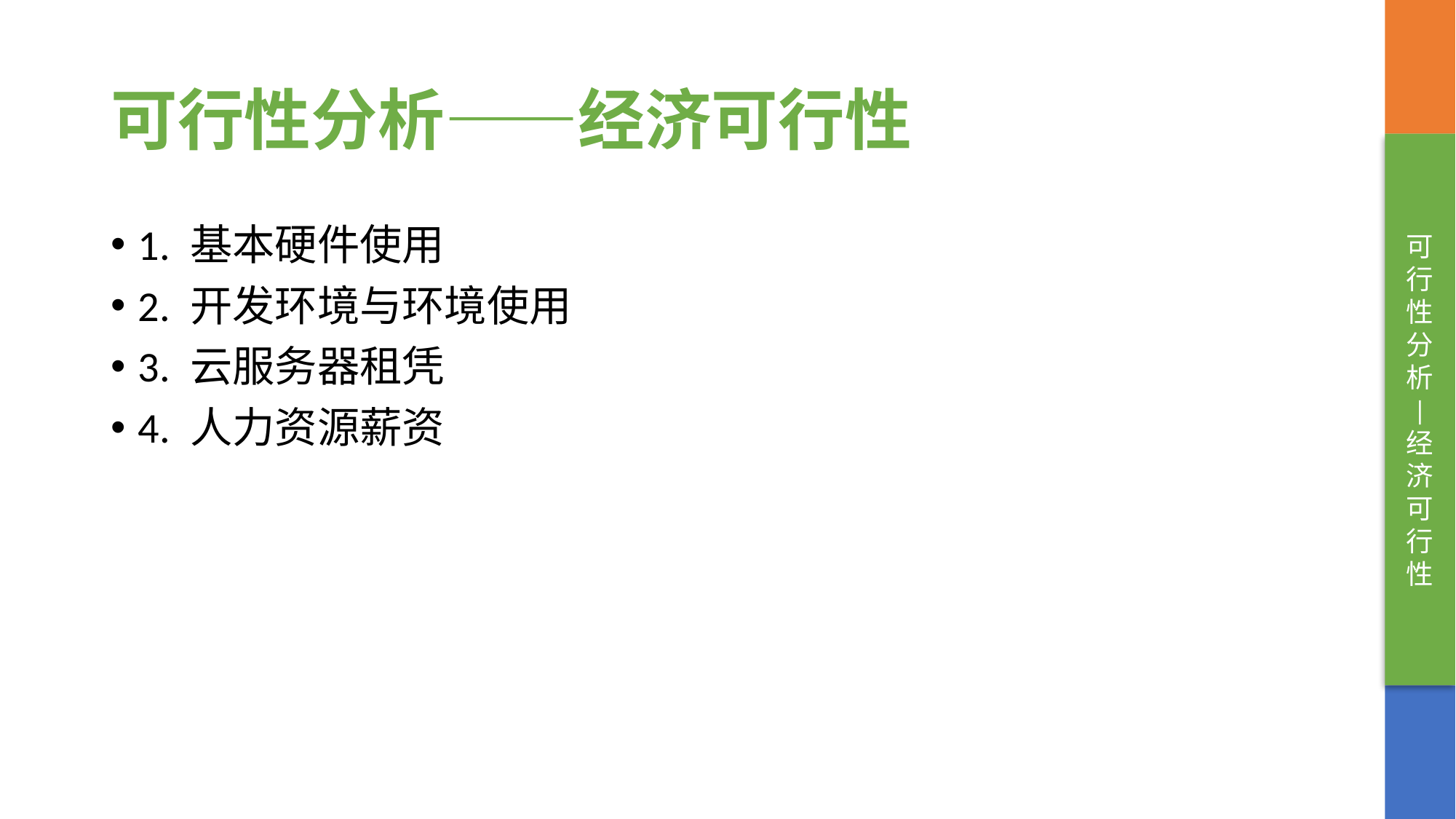

# 可行性分析——经济可行性
可行性分析
|
经济可行性
1. 基本硬件使用
2. 开发环境与环境使用
3. 云服务器租凭
4. 人力资源薪资